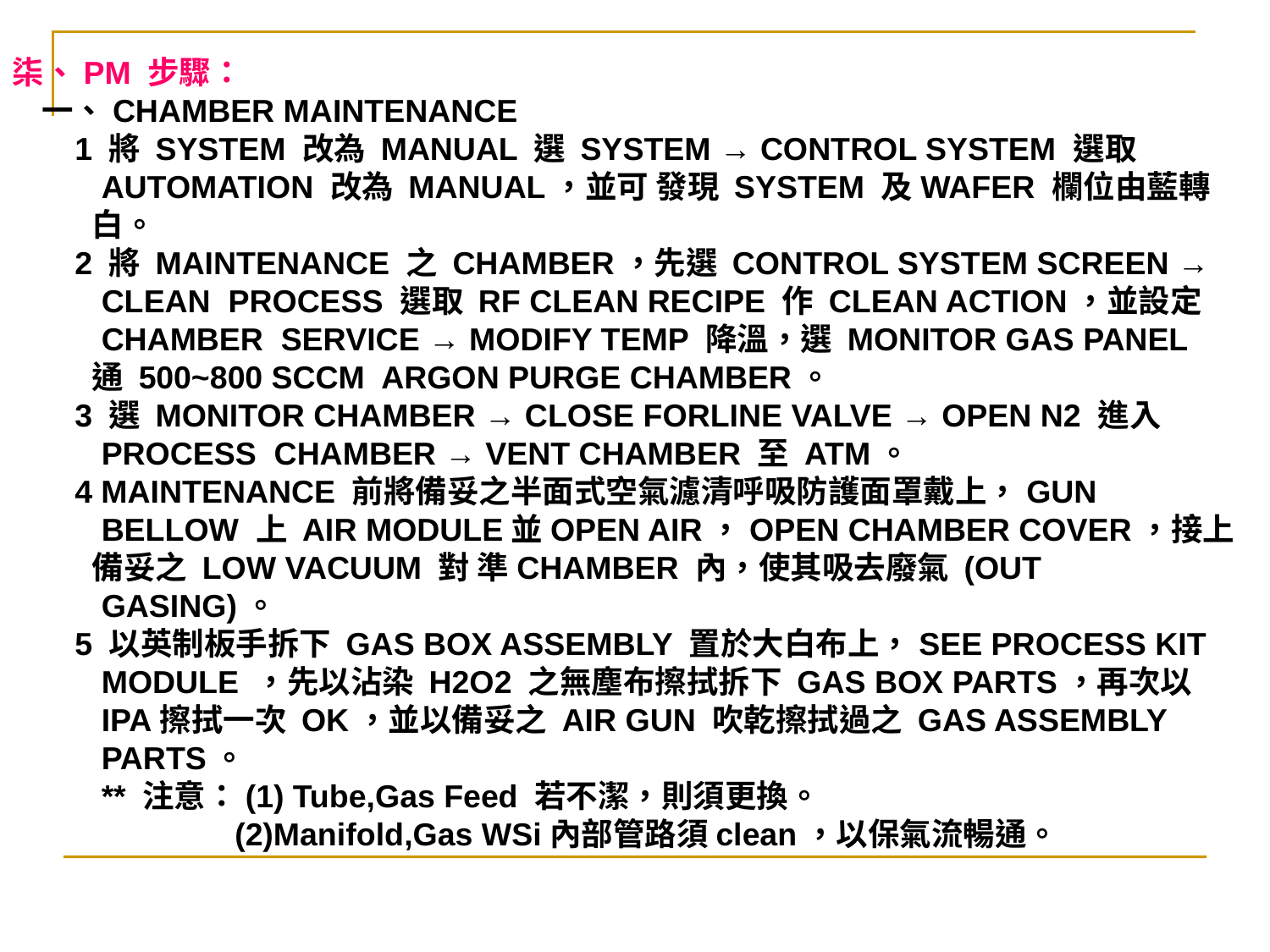

柒、PM 步驟：
   一、CHAMBER MAINTENANCE
       1 將 SYSTEM 改為 MANUAL 選 SYSTEM → CONTROL SYSTEM 選取
          AUTOMATION 改為 MANUAL，並可 發現 SYSTEM 及WAFER 欄位由藍轉
          白。
       2 將 MAINTENANCE 之 CHAMBER，先選 CONTROL SYSTEM SCREEN →
          CLEAN  PROCESS 選取 RF CLEAN RECIPE 作 CLEAN ACTION，並設定
          CHAMBER  SERVICE → MODIFY TEMP 降溫，選 MONITOR GAS PANEL
          通 500~800 SCCM  ARGON PURGE CHAMBER。
       3 選 MONITOR CHAMBER → CLOSE FORLINE VALVE → OPEN N2 進入
          PROCESS  CHAMBER → VENT CHAMBER 至 ATM。
       4 MAINTENANCE 前將備妥之半面式空氣濾清呼吸防護面罩戴上，GUN
          BELLOW 上 AIR MODULE並OPEN AIR，OPEN CHAMBER COVER，接上
          備妥之 LOW VACUUM 對 準CHAMBER 內，使其吸去廢氣 (OUT
          GASING)。
       5 以英制板手拆下 GAS BOX ASSEMBLY 置於大白布上，SEE PROCESS KIT
          MODULE ，先以沾染 H2O2 之無塵布擦拭拆下 GAS BOX PARTS，再次以
          IPA擦拭一次 OK，並以備妥之 AIR GUN 吹乾擦拭過之 GAS ASSEMBLY
          PARTS。
          ** 注意：(1) Tube,Gas Feed 若不潔，則須更換。
                         (2)Manifold,Gas WSi內部管路須clean，以保氣流暢通。